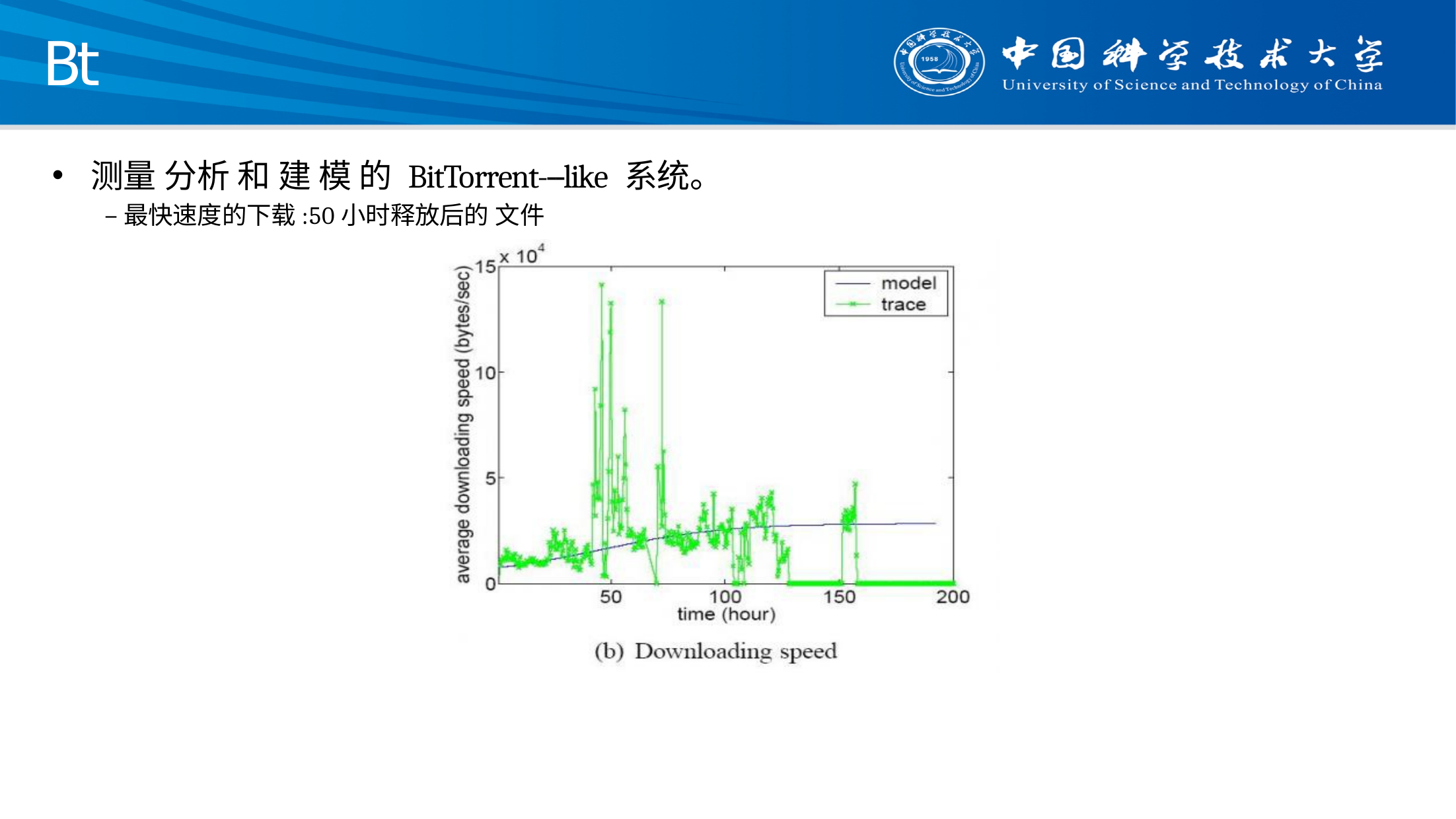

Bt
测量 分析 和 建 模 的 BitTorrent-‐‑like 系统。
–最快速度的下载:50小时释放后的 文件